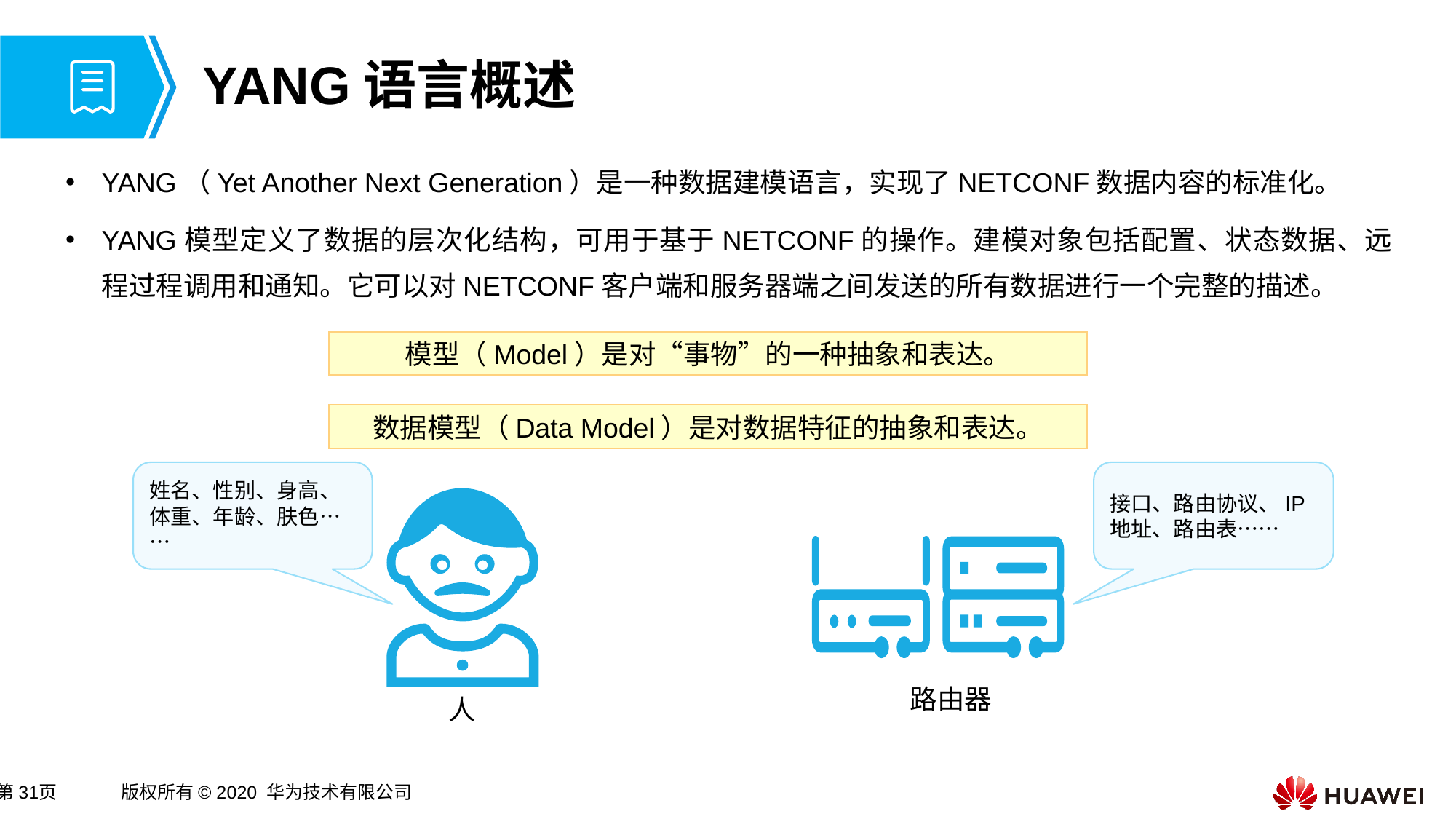

# YANG语言概述
YANG（Yet Another Next Generation）是一种数据建模语言，实现了NETCONF数据内容的标准化。
YANG模型定义了数据的层次化结构，可用于基于NETCONF的操作。建模对象包括配置、状态数据、远程过程调用和通知。它可以对NETCONF客户端和服务器端之间发送的所有数据进行一个完整的描述。
模型（Model）是对“事物”的一种抽象和表达。
数据模型（Data Model）是对数据特征的抽象和表达。
姓名、性别、身高、体重、年龄、肤色……
接口、路由协议、IP地址、路由表……

路由器
人